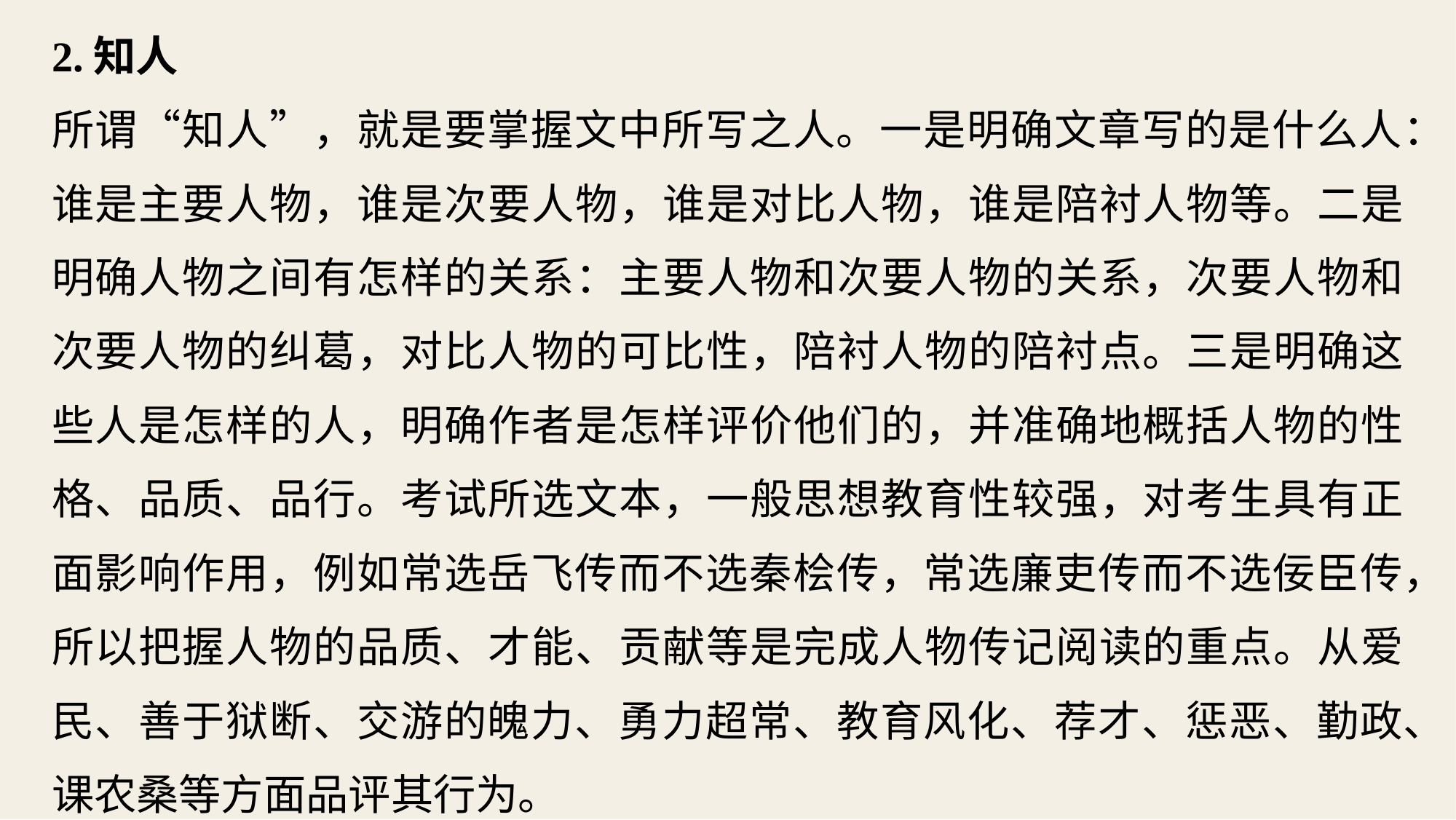

2.知人
所谓“知人”，就是要掌握文中所写之人。一是明确文章写的是什么人：谁是主要人物，谁是次要人物，谁是对比人物，谁是陪衬人物等。二是明确人物之间有怎样的关系：主要人物和次要人物的关系，次要人物和次要人物的纠葛，对比人物的可比性，陪衬人物的陪衬点。三是明确这些人是怎样的人，明确作者是怎样评价他们的，并准确地概括人物的性格、品质、品行。考试所选文本，一般思想教育性较强，对考生具有正面影响作用，例如常选岳飞传而不选秦桧传，常选廉吏传而不选佞臣传，所以把握人物的品质、才能、贡献等是完成人物传记阅读的重点。从爱民、善于狱断、交游的魄力、勇力超常、教育风化、荐才、惩恶、勤政、课农桑等方面品评其行为。